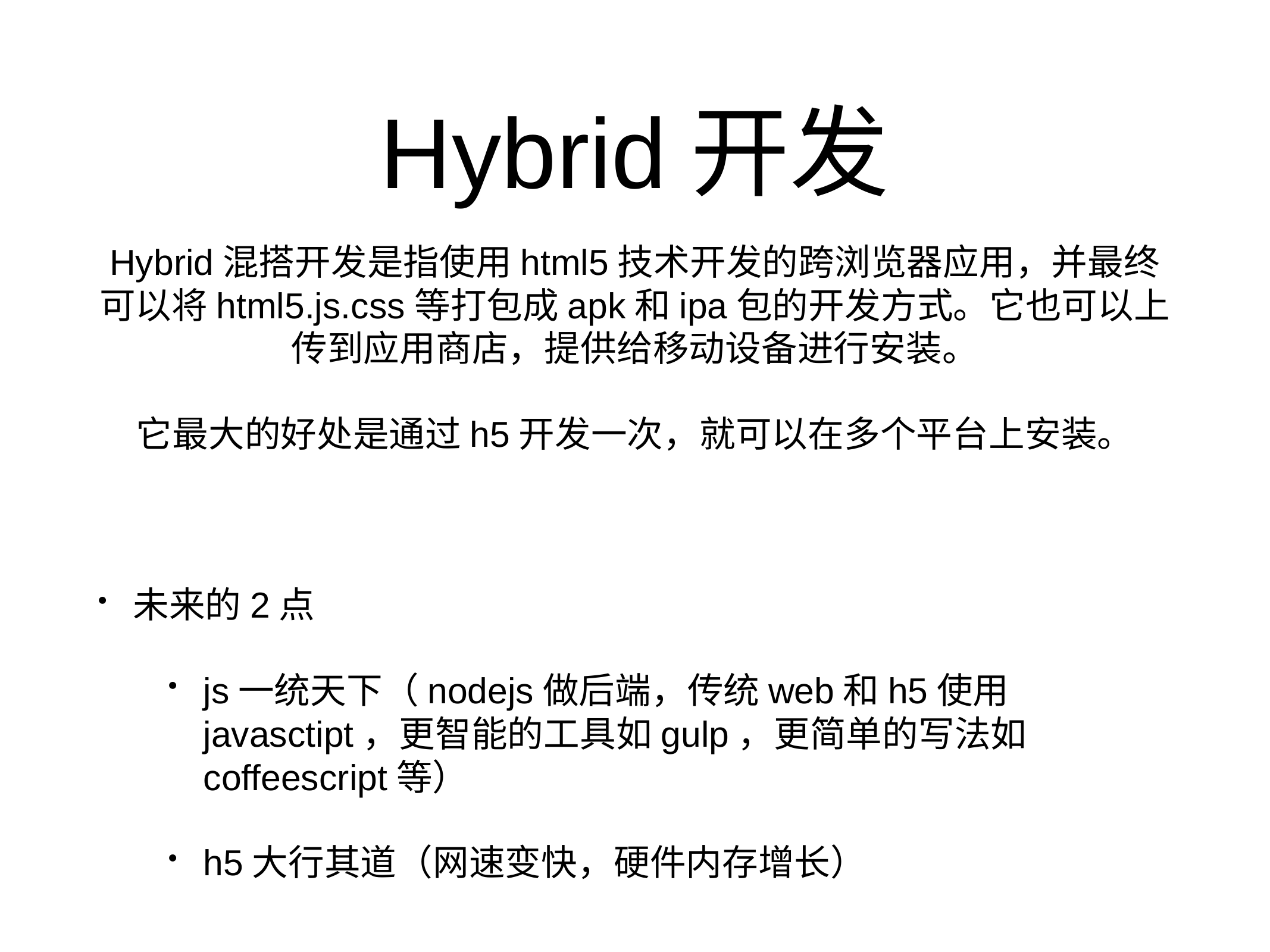

# Hybrid开发
Hybrid混搭开发是指使用html5技术开发的跨浏览器应用，并最终可以将html5.js.css等打包成apk和ipa包的开发方式。它也可以上传到应用商店，提供给移动设备进行安装。
它最大的好处是通过h5开发一次，就可以在多个平台上安装。

未来的2点
js一统天下（nodejs做后端，传统web和h5使用javasctipt，更智能的工具如gulp，更简单的写法如coffeescript等）
h5大行其道（网速变快，硬件内存增长）